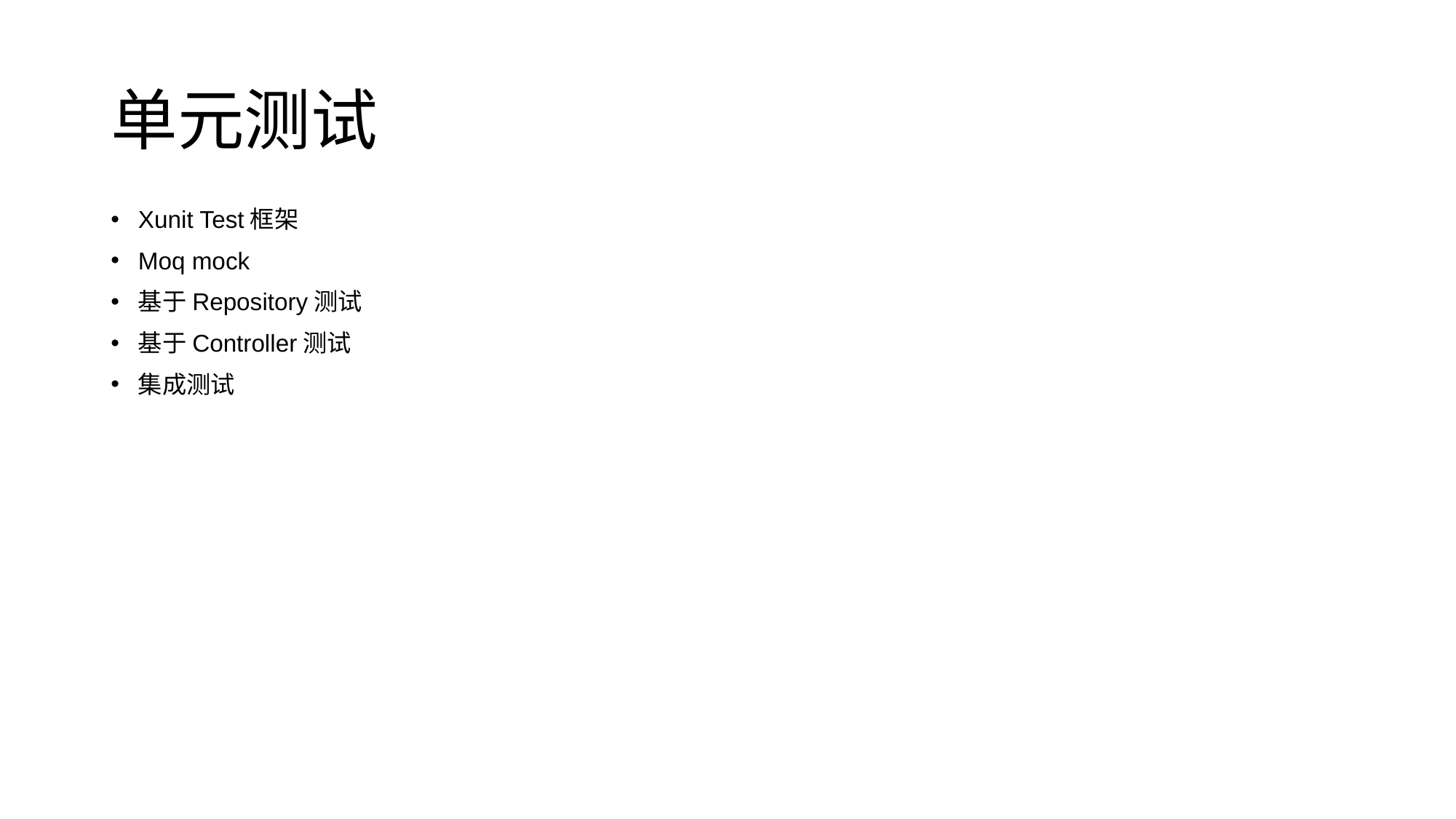

# 单元测试
Xunit Test框架
Moq mock
基于Repository测试
基于Controller测试
集成测试